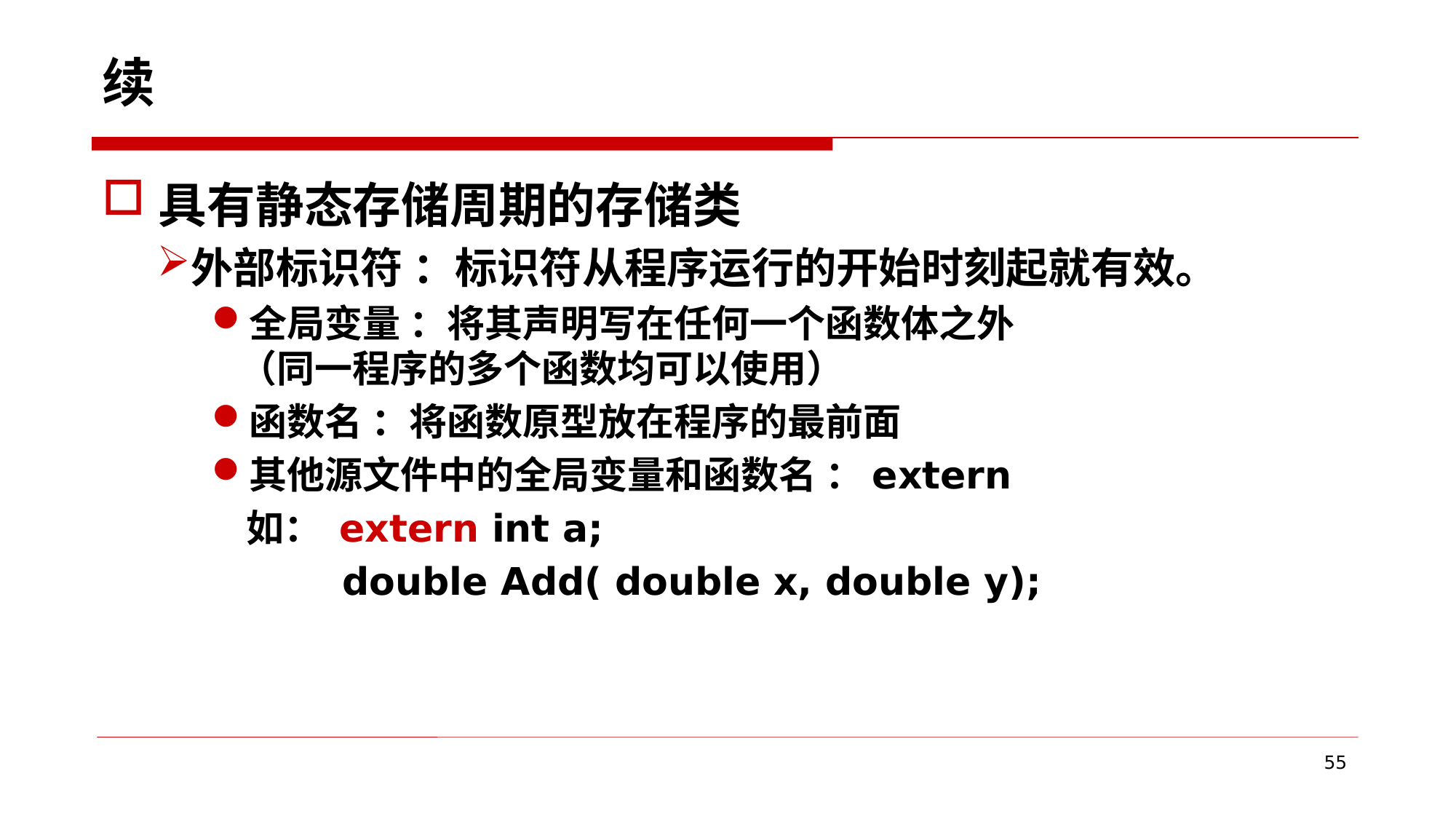

续
具有静态存储周期的存储类
外部标识符 ：标识符从程序运行的开始时刻起就有效。
全局变量 ：将其声明写在任何一个函数体之外
（同一程序的多个函数均可以使用）
函数名 ：将函数原型放在程序的最前面
其他源文件中的全局变量和函数名 ：extern
   如： extern int a;
          double Add( double x, double y);
55